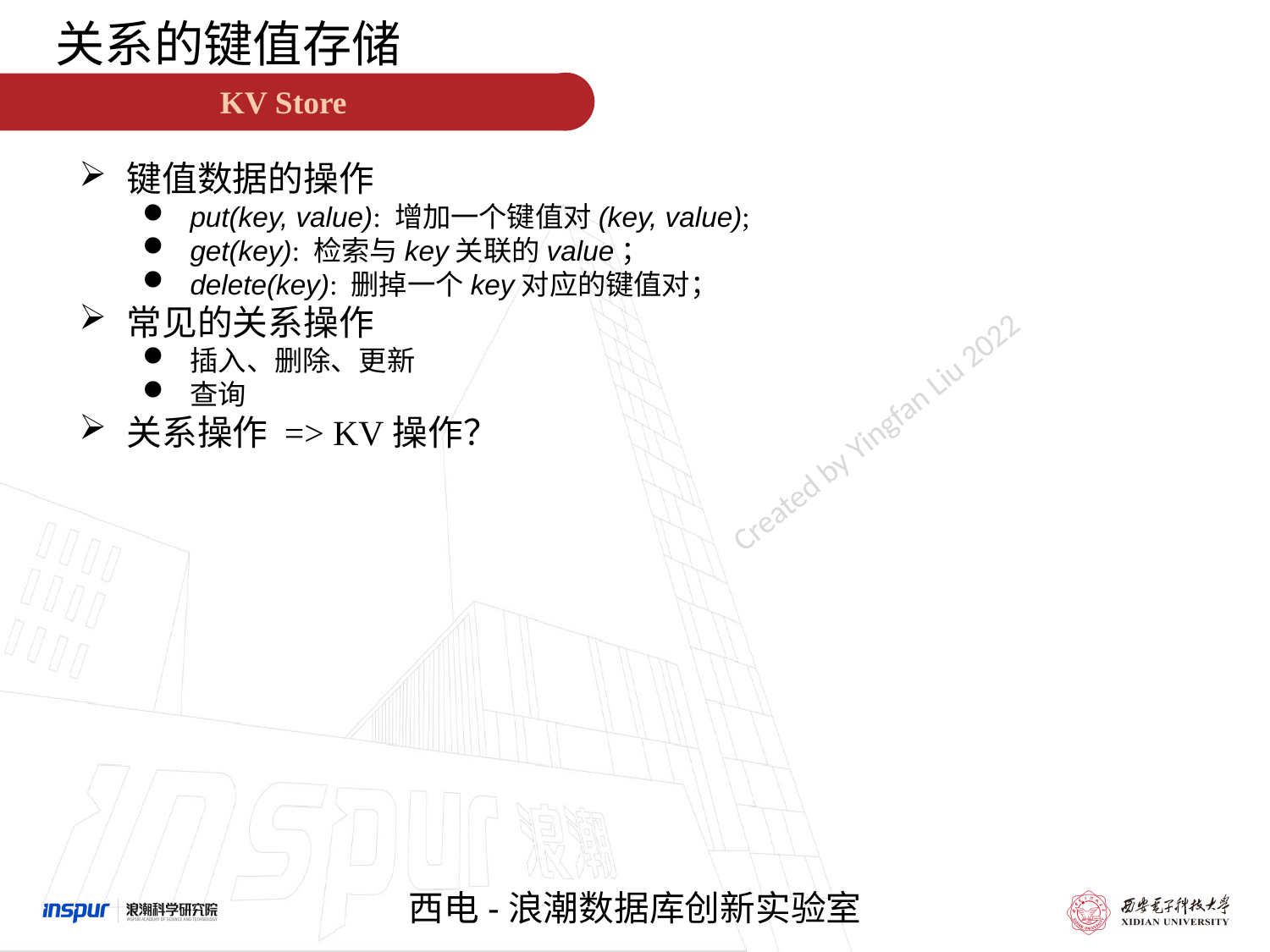

关系的键值存储

KV Store
键值数据的操作
put(key, value): 增加一个键值对(key, value);
get(key): 检索与key关联的value；
delete(key): 删掉一个key对应的键值对；
常见的关系操作
插入、删除、更新
查询
关系操作 => KV操作？